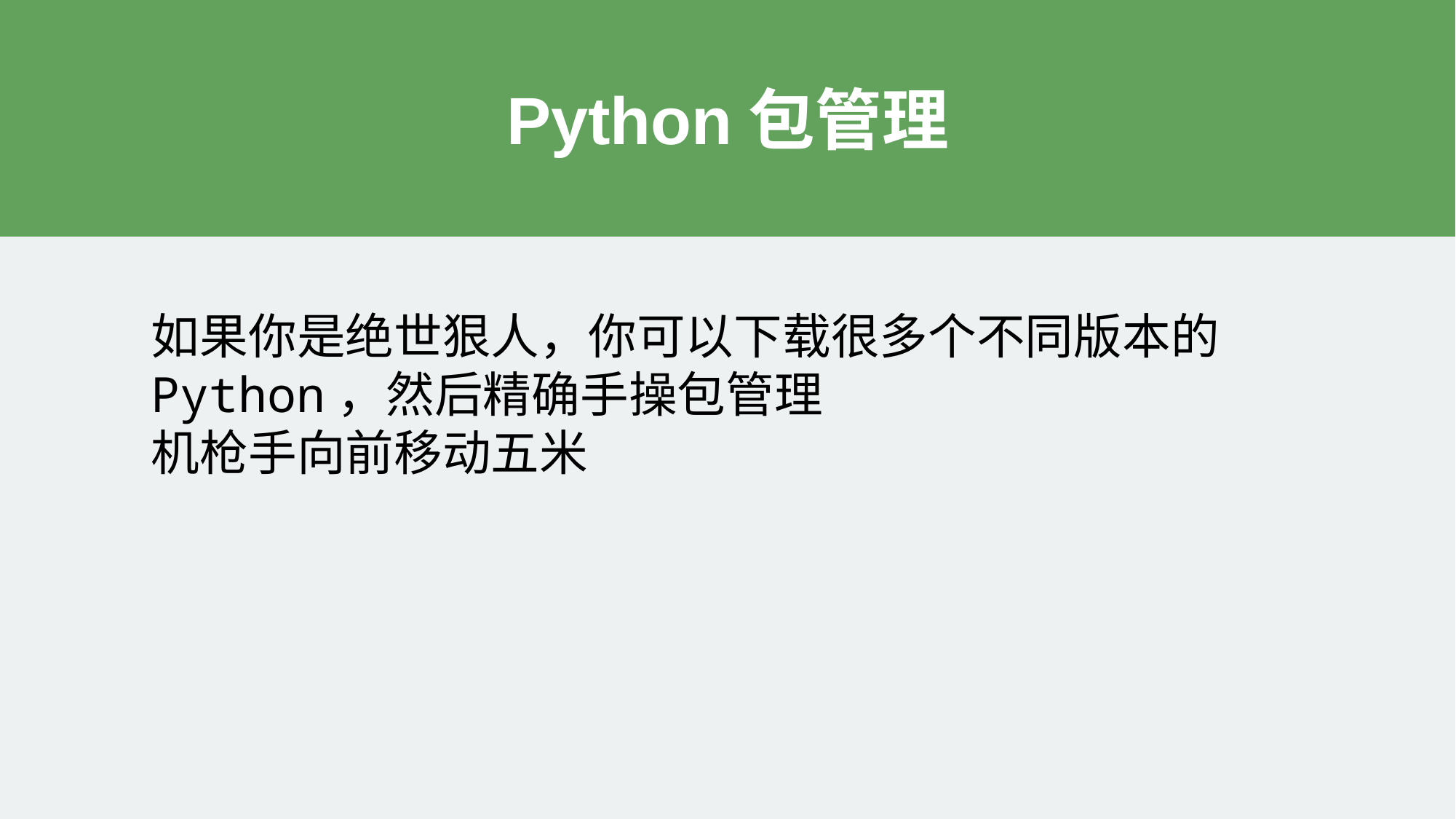

# Python包管理
如果你是绝世狠人，你可以下载很多个不同版本的Python，然后精确手操包管理
机枪手向前移动五米